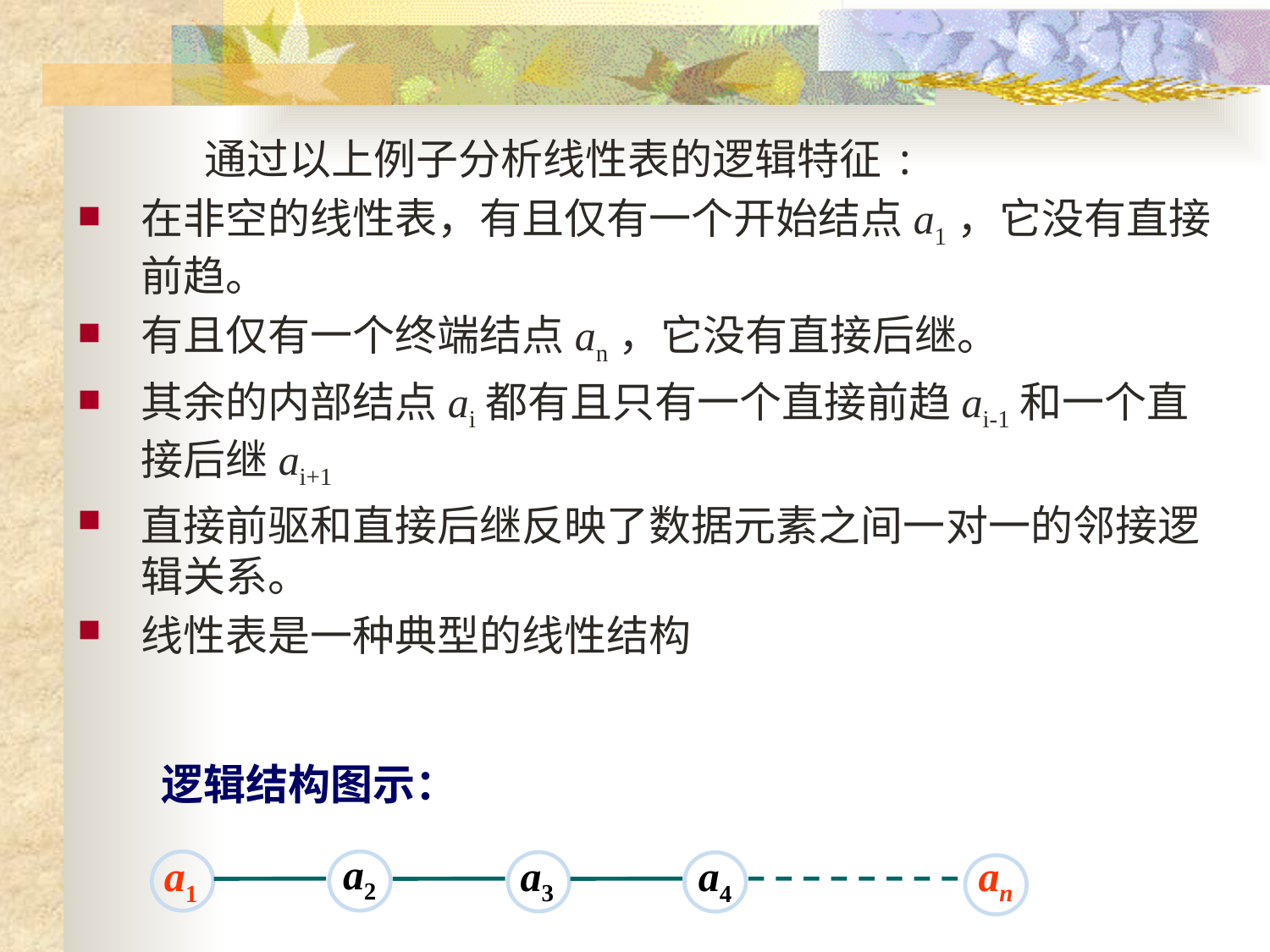

通过以上例子分析线性表的逻辑特征:
在非空的线性表，有且仅有一个开始结点a1，它没有直接前趋。
有且仅有一个终端结点an，它没有直接后继。
其余的内部结点ai都有且只有一个直接前趋ai-1和一个直接后继ai+1
直接前驱和直接后继反映了数据元素之间一对一的邻接逻辑关系。
线性表是一种典型的线性结构

逻辑结构图示：
a2
a3
an
a1
a4